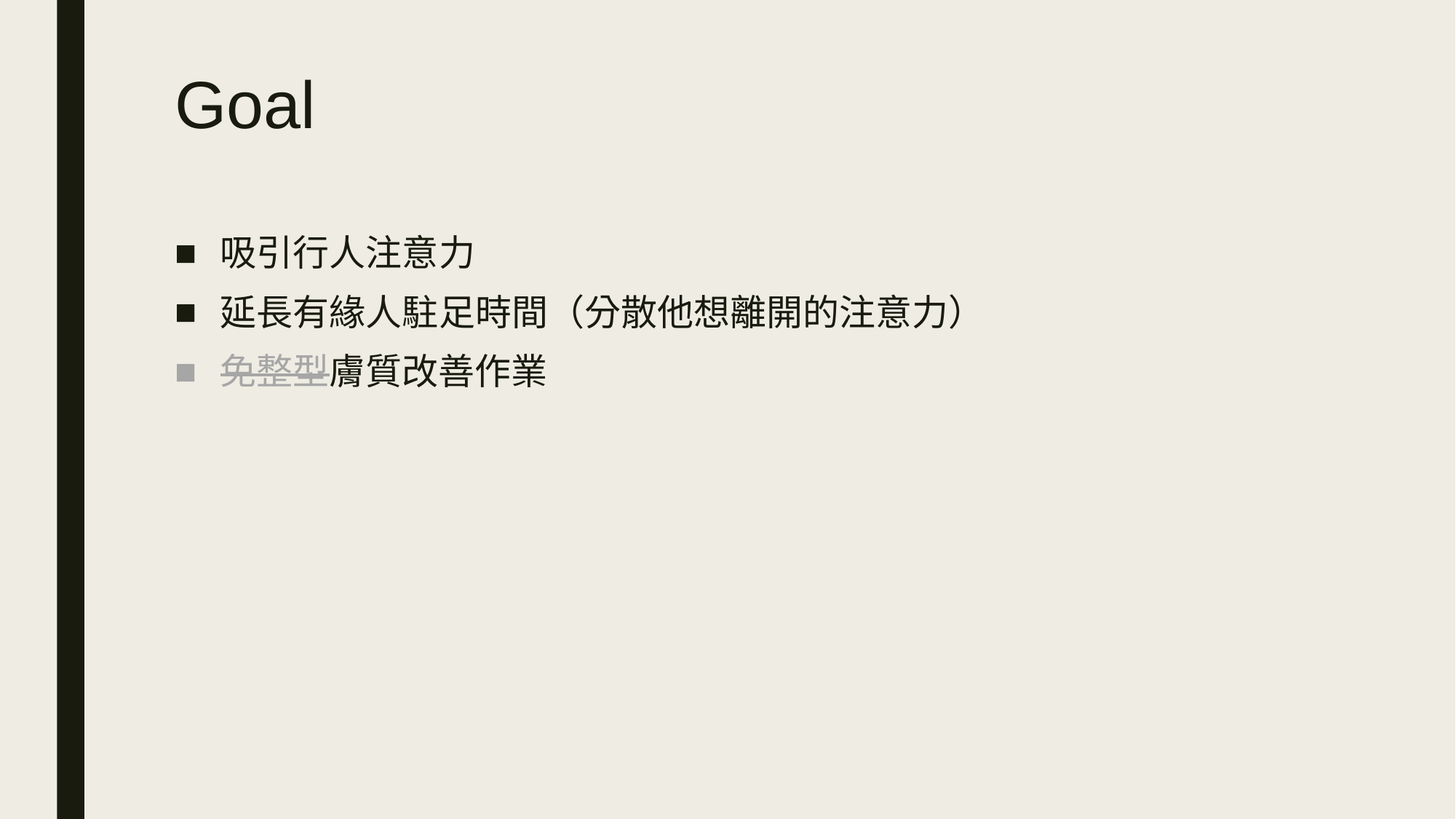

# Goal
吸引行人注意力
延長有緣人駐足時間（分散他想離開的注意力）
免整型膚質改善作業